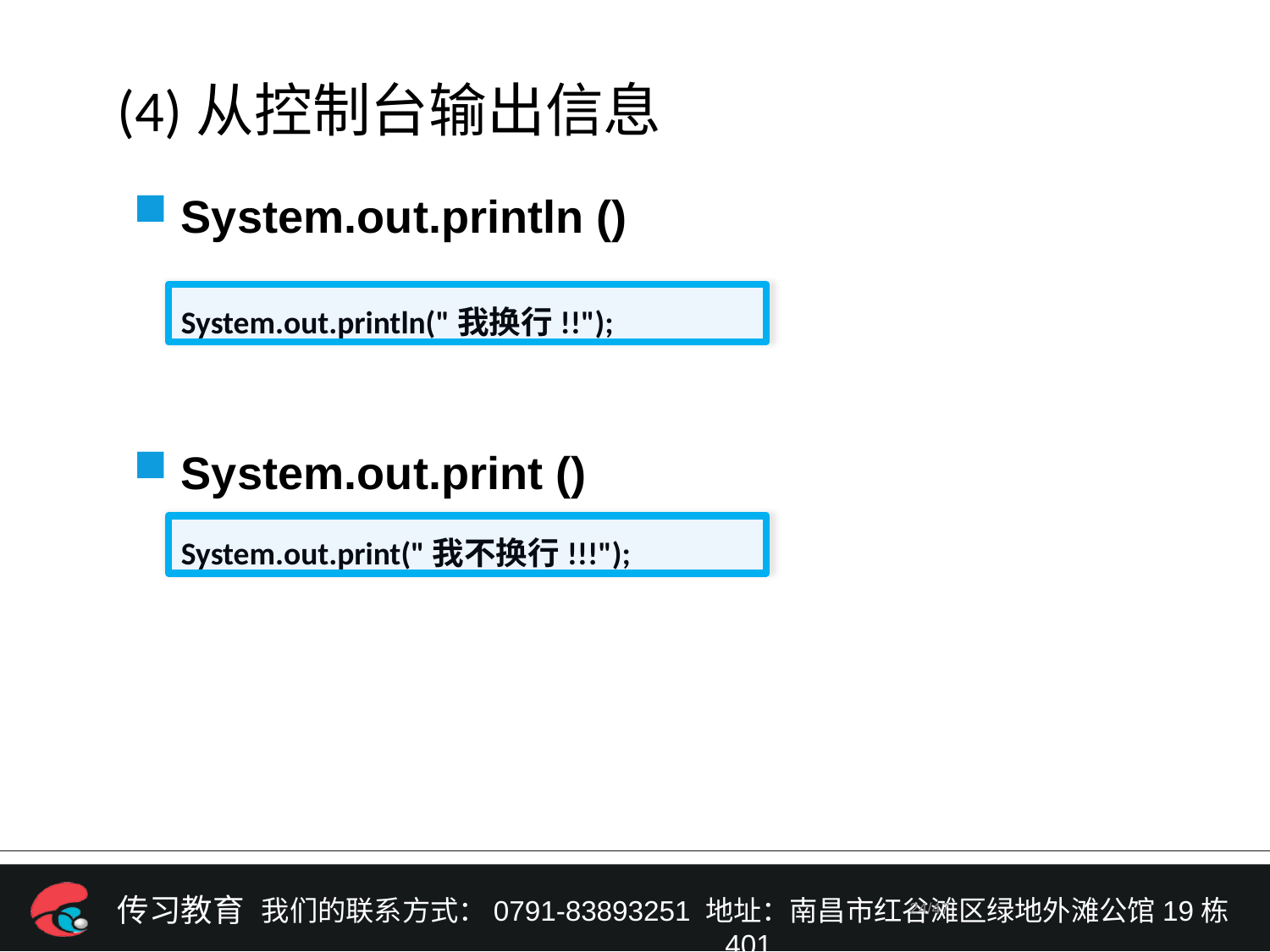

# (4)从控制台输出信息
System.out.println ()

System.out.print ()
System.out.println("我换行!!");
System.out.print("我不换行!!!");
24/47